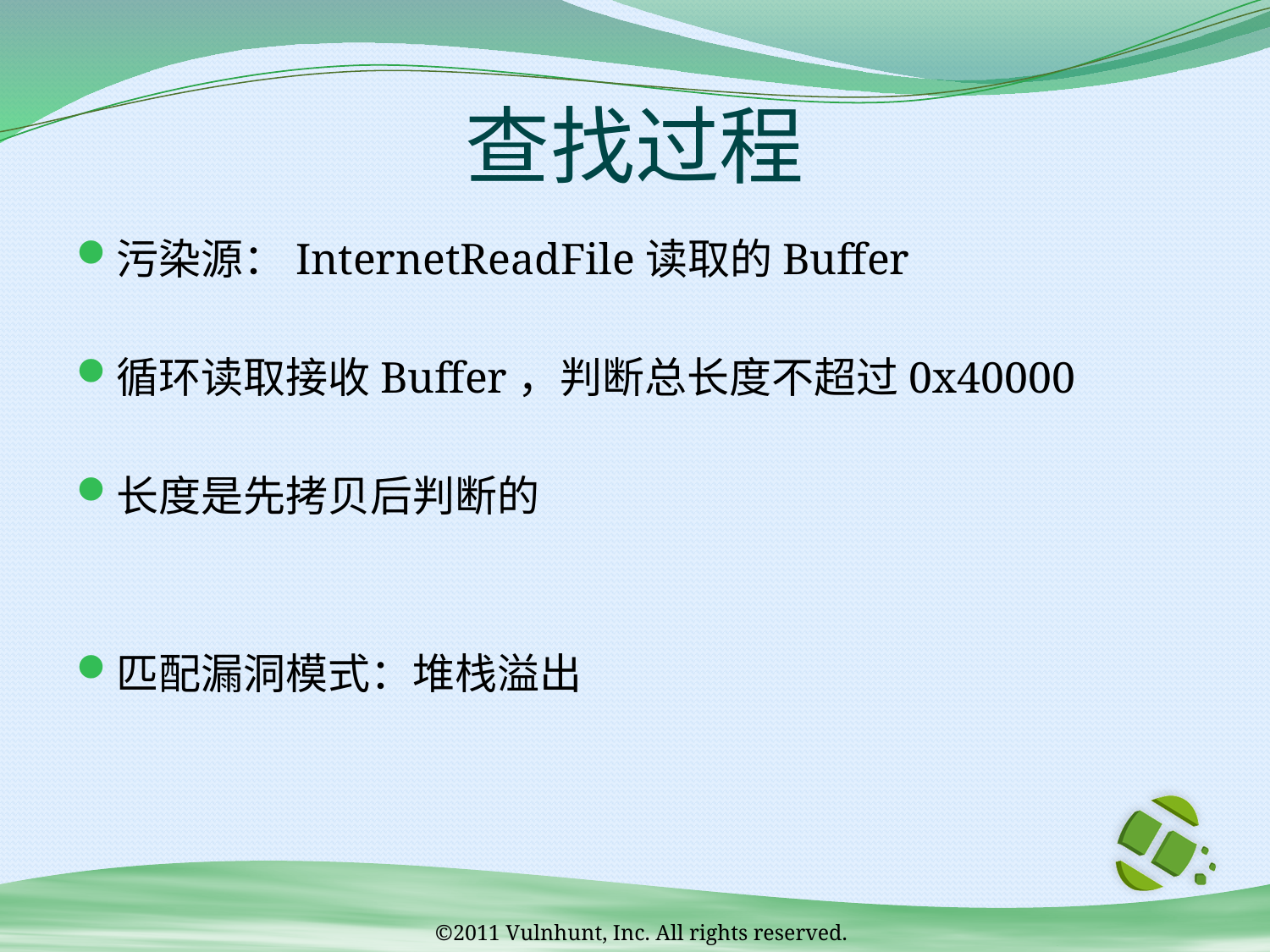

# 查找过程
污染源：InternetReadFile读取的Buffer

循环读取接收Buffer，判断总长度不超过0x40000

长度是先拷贝后判断的

匹配漏洞模式：堆栈溢出